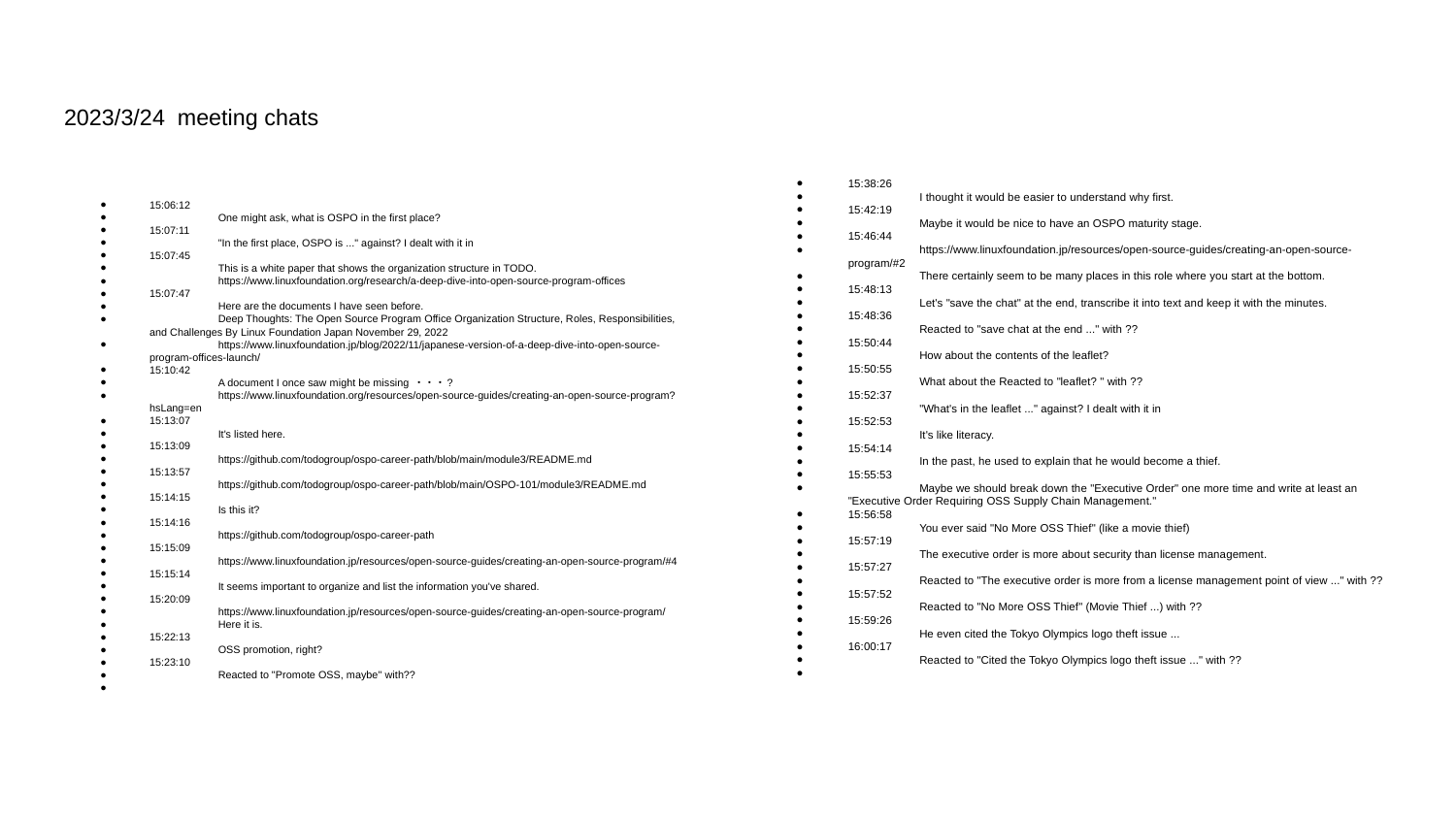

# 2023/3/24  meeting chats
15:38:26
	I thought it would be easier to understand why first.
15:42:19
	Maybe it would be nice to have an OSPO maturity stage.
15:46:44
	https://www.linuxfoundation.jp/resources/open-source-guides/creating-an-open-source-program/#2
	There certainly seem to be many places in this role where you start at the bottom.
15:48:13
	Let's "save the chat" at the end, transcribe it into text and keep it with the minutes.
15:48:36
	Reacted to "save chat at the end ..." with ??
15:50:44
	How about the contents of the leaflet?
15:50:55
	What about the Reacted to "leaflet? " with ??
15:52:37
	"What's in the leaflet ..." against? I dealt with it in
15:52:53
	It's like literacy.
15:54:14
	In the past, he used to explain that he would become a thief.
15:55:53
	Maybe we should break down the "Executive Order" one more time and write at least an "Executive Order Requiring OSS Supply Chain Management."
15:56:58
	You ever said "No More OSS Thief" (like a movie thief)
15:57:19
	The executive order is more about security than license management.
15:57:27
	Reacted to "The executive order is more from a license management point of view ..." with ??
15:57:52
	Reacted to "No More OSS Thief" (Movie Thief ...) with ??
15:59:26
	He even cited the Tokyo Olympics logo theft issue ...
16:00:17
	Reacted to "Cited the Tokyo Olympics logo theft issue ..." with ??

15:06:12
	One might ask, what is OSPO in the first place?
15:07:11
	"In the first place, OSPO is ..." against? I dealt with it in
15:07:45
	This is a white paper that shows the organization structure in TODO.
	https://www.linuxfoundation.org/research/a-deep-dive-into-open-source-program-offices
15:07:47
	Here are the documents I have seen before.
	Deep Thoughts: The Open Source Program Office Organization Structure, Roles, Responsibilities, and Challenges By Linux Foundation Japan November 29, 2022
	https://www.linuxfoundation.jp/blog/2022/11/japanese-version-of-a-deep-dive-into-open-source-program-offices-launch/
15:10:42
	A document I once saw might be missing ・・・?
	https://www.linuxfoundation.org/resources/open-source-guides/creating-an-open-source-program?hsLang=en
15:13:07
	It's listed here.
15:13:09
	https://github.com/todogroup/ospo-career-path/blob/main/module3/README.md
15:13:57
	https://github.com/todogroup/ospo-career-path/blob/main/OSPO-101/module3/README.md
15:14:15
	Is this it?
15:14:16
	https://github.com/todogroup/ospo-career-path
15:15:09
	https://www.linuxfoundation.jp/resources/open-source-guides/creating-an-open-source-program/#4
15:15:14
	It seems important to organize and list the information you've shared.
15:20:09
	https://www.linuxfoundation.jp/resources/open-source-guides/creating-an-open-source-program/
	Here it is.
15:22:13
	OSS promotion, right?
15:23:10
	Reacted to "Promote OSS, maybe" with??